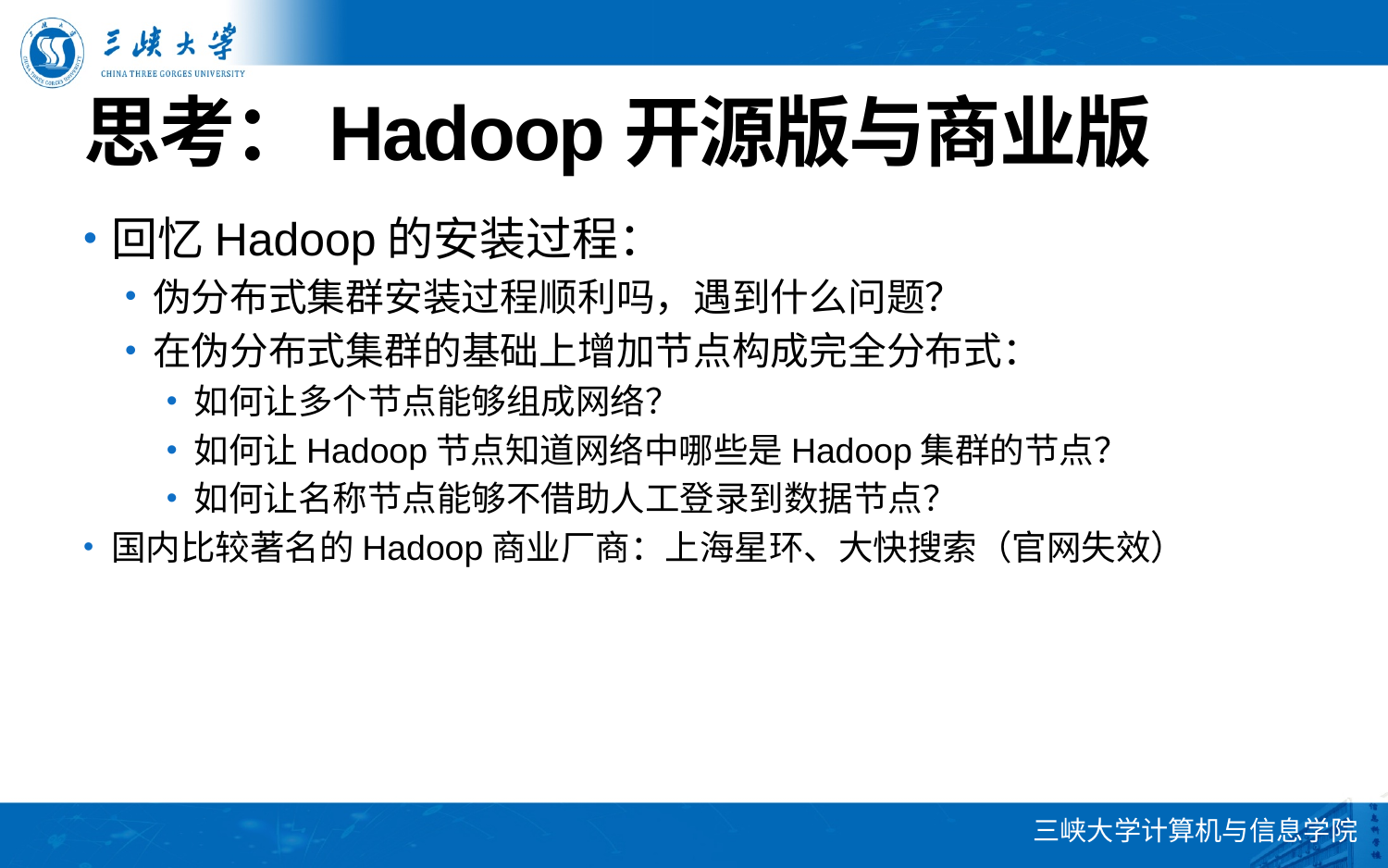

# 思考：Hadoop开源版与商业版
回忆Hadoop的安装过程：
伪分布式集群安装过程顺利吗，遇到什么问题？
在伪分布式集群的基础上增加节点构成完全分布式：
如何让多个节点能够组成网络？
如何让Hadoop节点知道网络中哪些是Hadoop集群的节点？
如何让名称节点能够不借助人工登录到数据节点？
国内比较著名的Hadoop商业厂商：上海星环、大快搜索（官网失效）